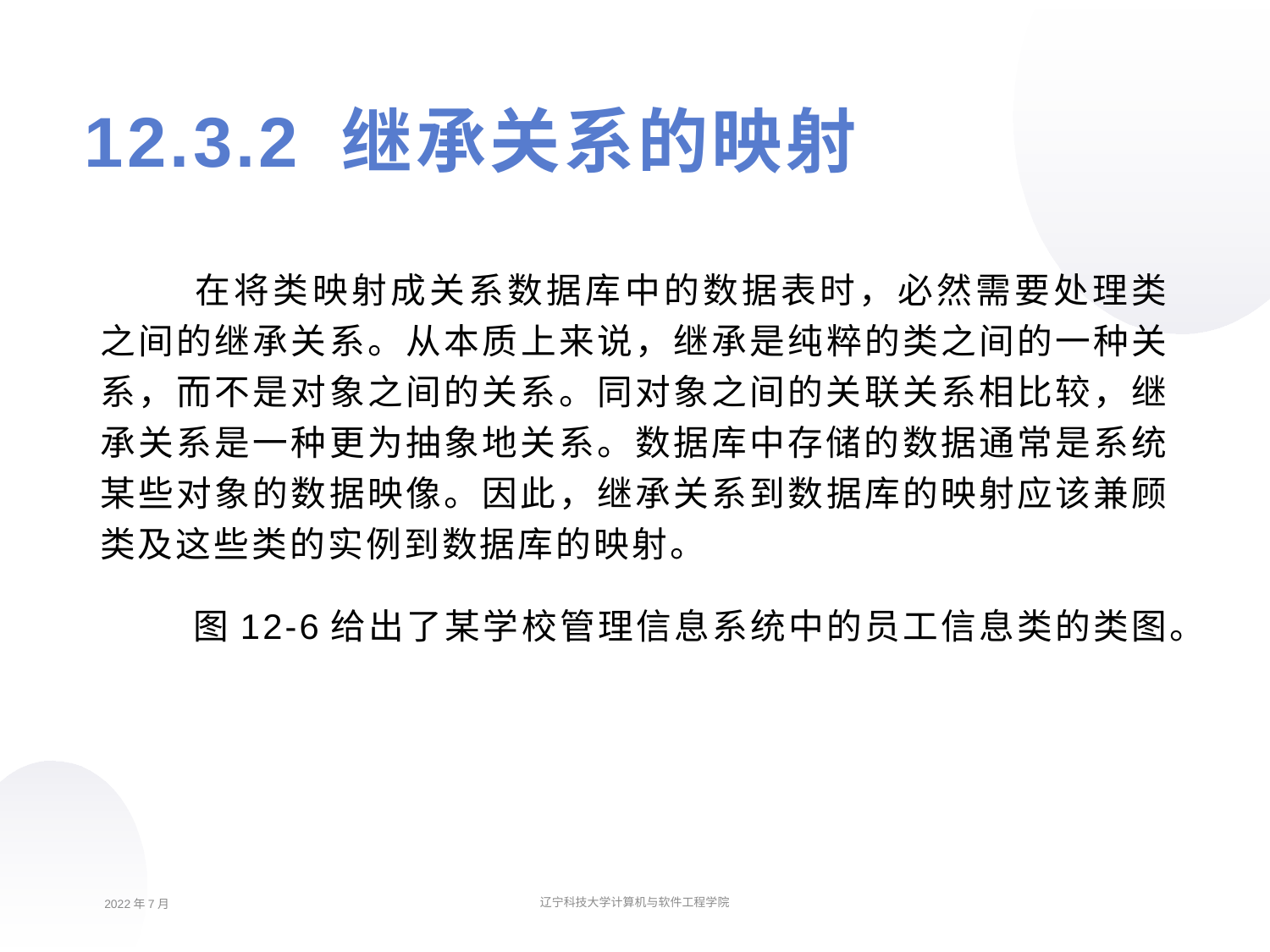

12.3.2 继承关系的映射
 在将类映射成关系数据库中的数据表时，必然需要处理类之间的继承关系。从本质上来说，继承是纯粹的类之间的一种关系，而不是对象之间的关系。同对象之间的关联关系相比较，继承关系是一种更为抽象地关系。数据库中存储的数据通常是系统某些对象的数据映像。因此，继承关系到数据库的映射应该兼顾类及这些类的实例到数据库的映射。
 图12-6给出了某学校管理信息系统中的员工信息类的类图。

2022年7月
辽宁科技大学计算机与软件工程学院
31